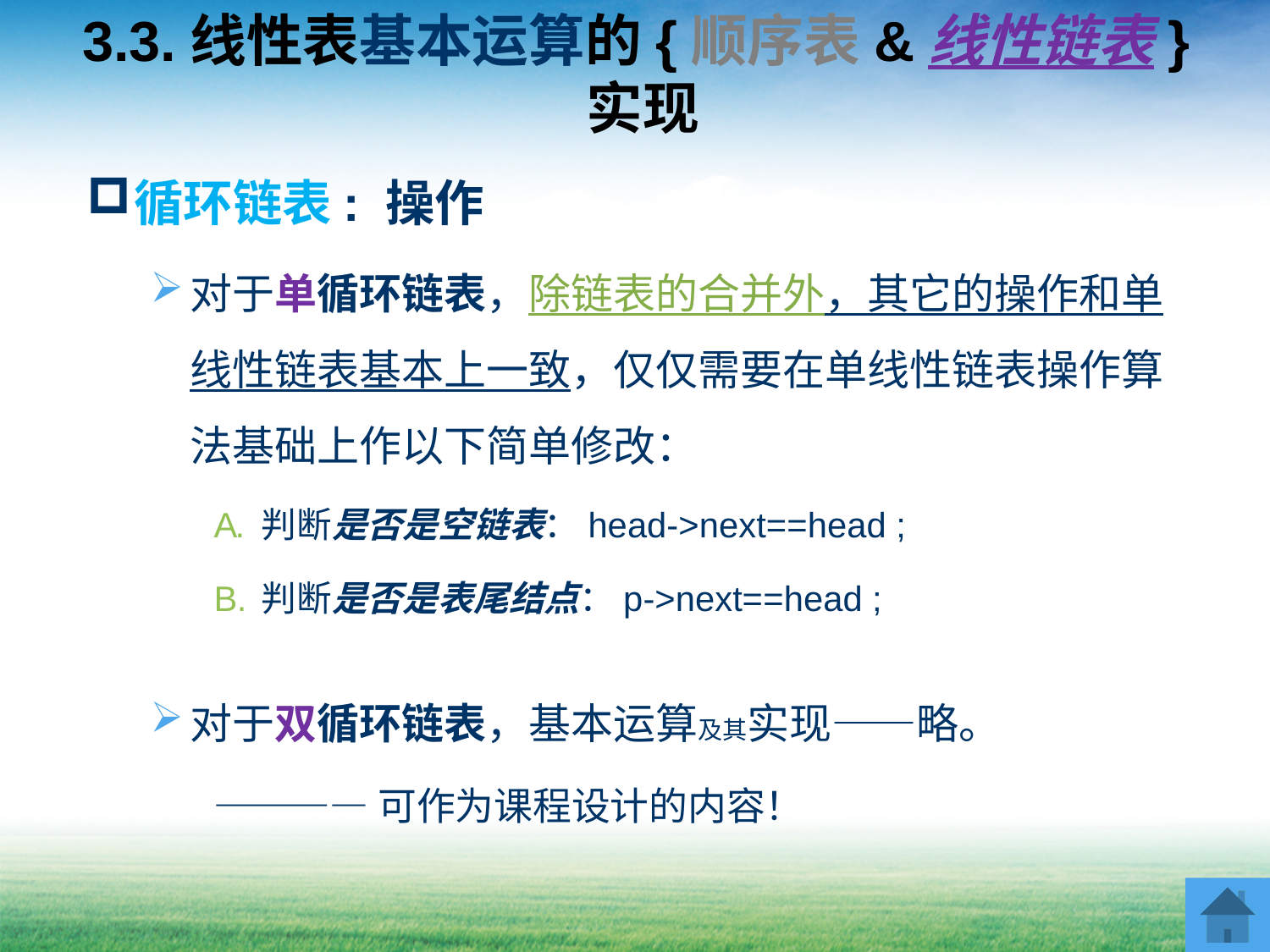

# 3.3.线性表基本运算的{顺序表&线性链表}实现
循环链表: 操作
对于单循环链表，除链表的合并外，其它的操作和单线性链表基本上一致，仅仅需要在单线性链表操作算法基础上作以下简单修改：
判断是否是空链表：head->next==head ;
判断是否是表尾结点：p->next==head ;
对于双循环链表，基本运算及其实现——略。
————可作为课程设计的内容！